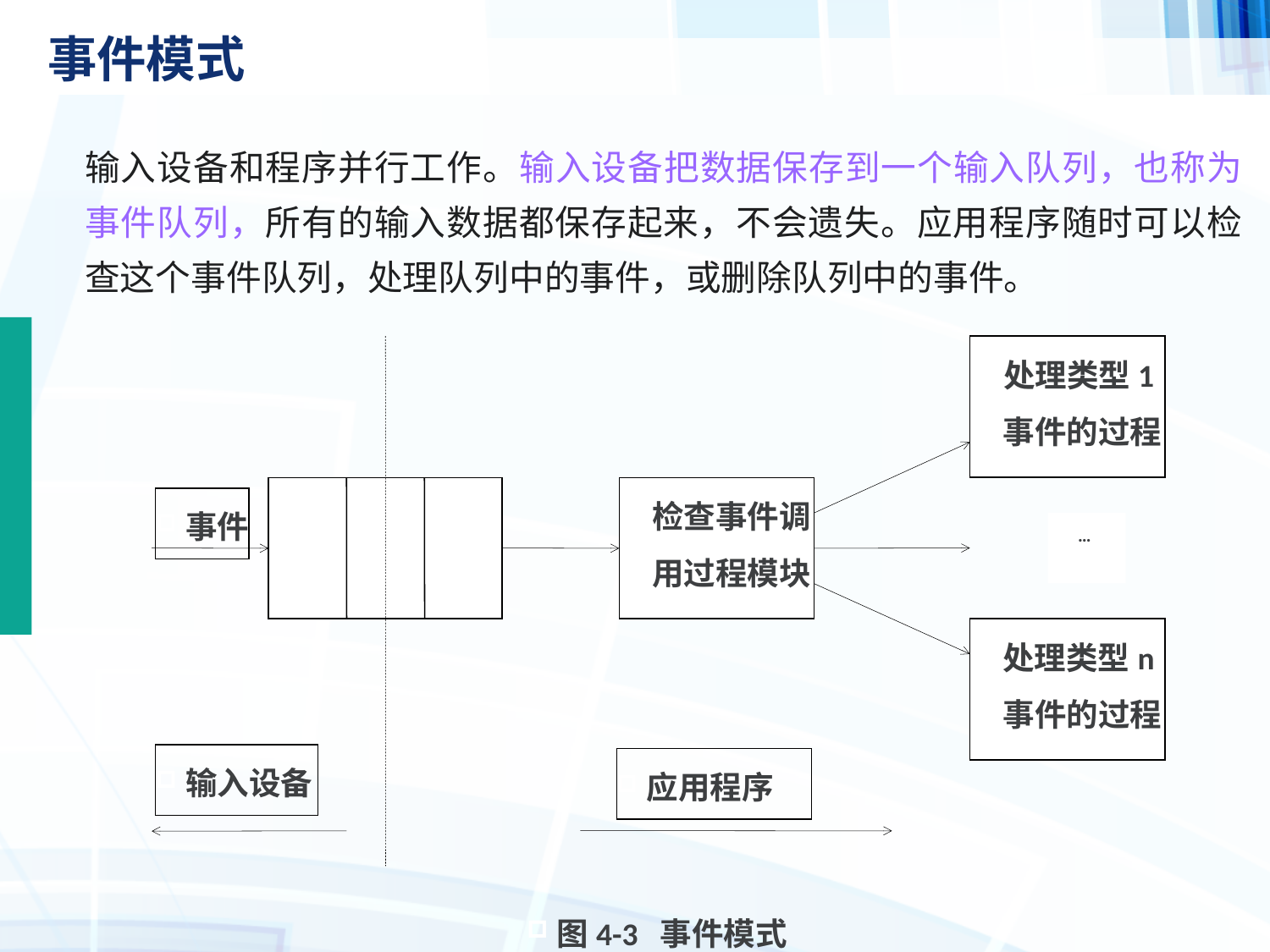

# 事件模式
输入设备和程序并行工作。输入设备把数据保存到一个输入队列，也称为事件队列，所有的输入数据都保存起来，不会遗失。应用程序随时可以检查这个事件队列，处理队列中的事件，或删除队列中的事件。

处理类型1事件的过程

检查事件调用过程模块
事件
…

处理类型n事件的过程

输入设备
应用程序

图4-3  事件模式